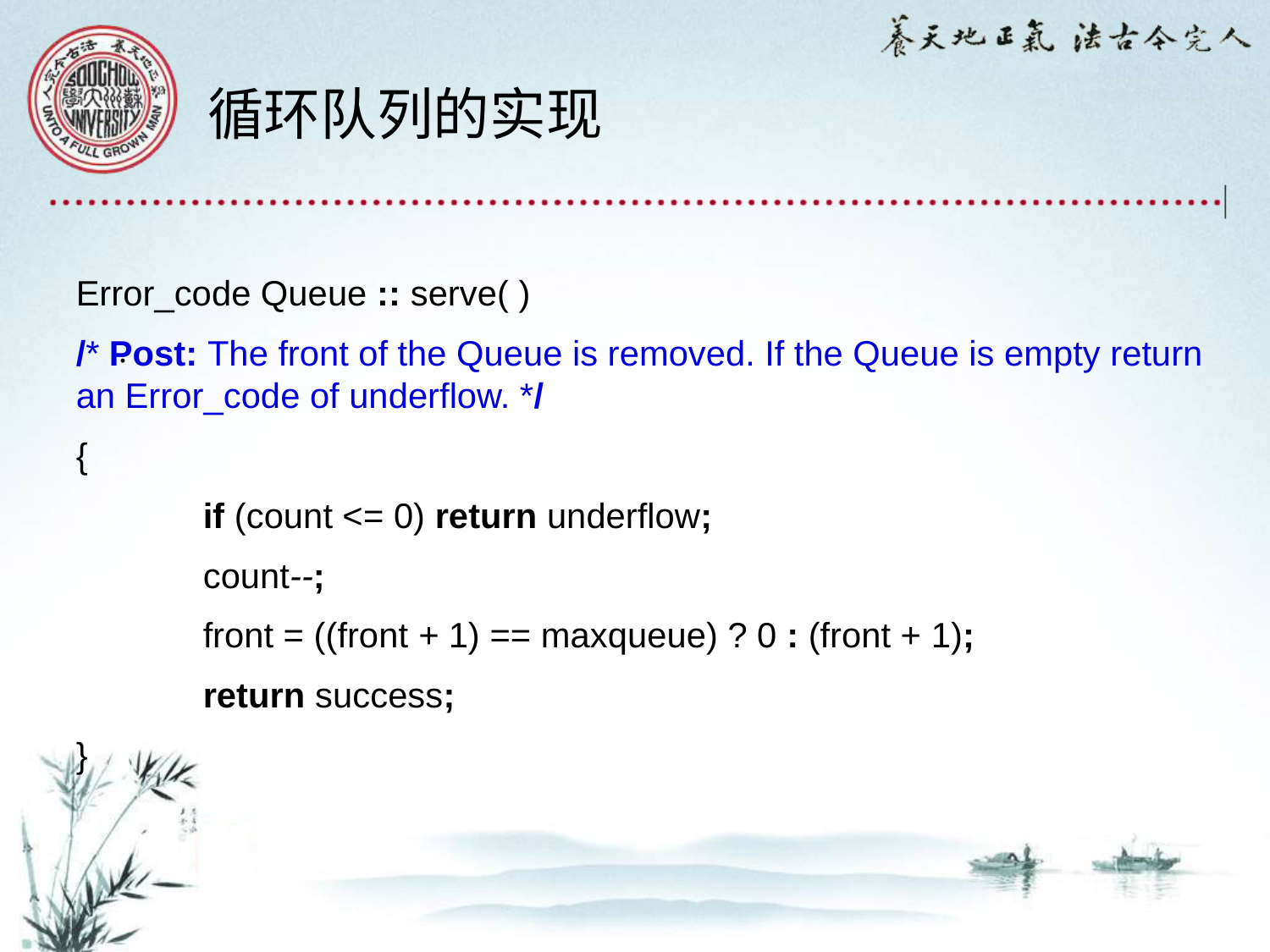

循环队列的实现
Error_code Queue :: serve( )
/* Post: The front of the Queue is removed. If the Queue is empty return an Error_code of underflow. */
{
	if (count <= 0) return underflow;
	count--;
	front = ((front + 1) == maxqueue) ? 0 : (front + 1);
	return success;
}
.